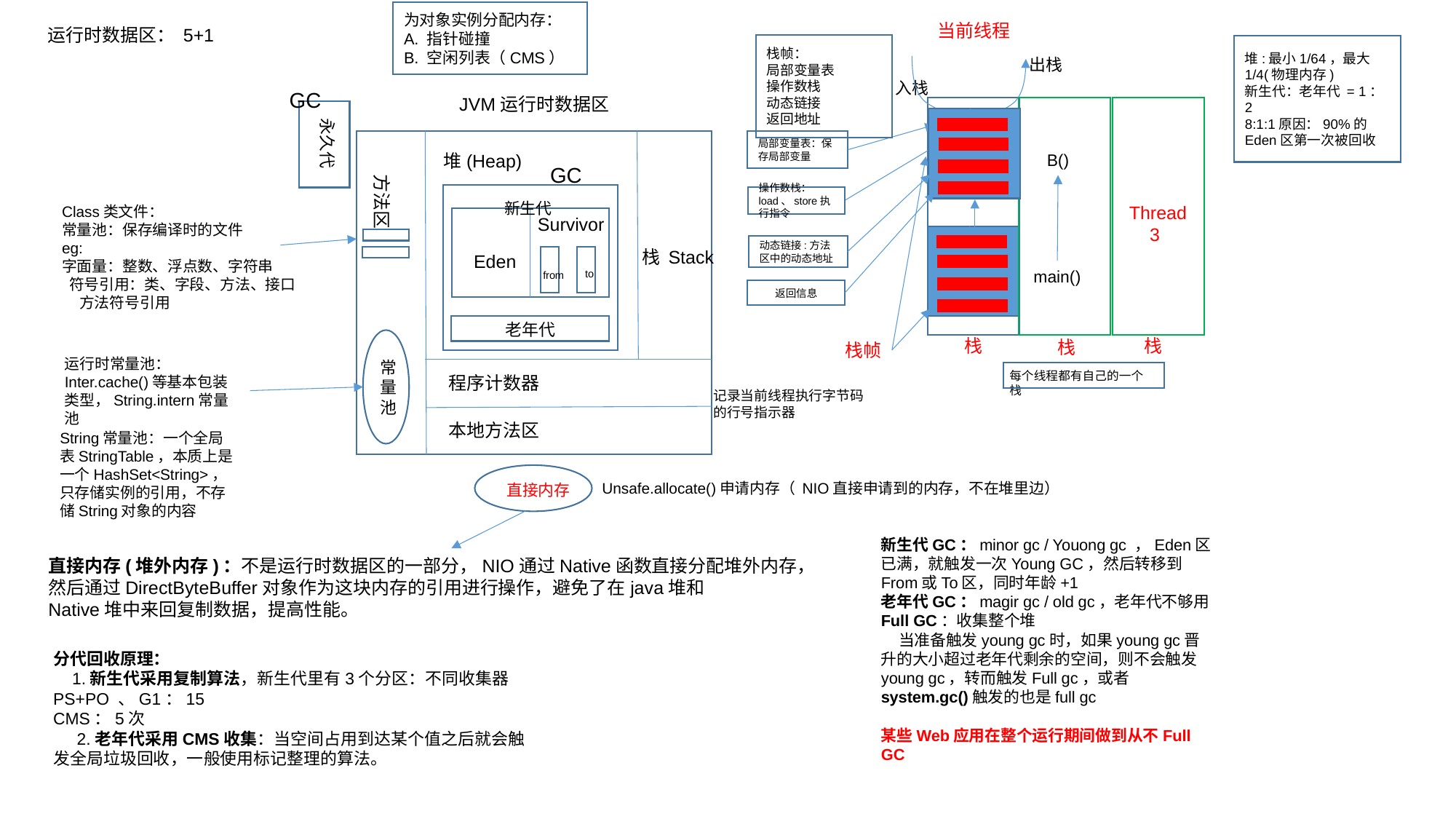

为对象实例分配内存：
A. 指针碰撞
B. 空闲列表（CMS）
当前线程
运行时数据区： 5+1
栈帧：
局部变量表
操作数栈
动态链接
返回地址
堆:最小1/64，最大1/4(物理内存)
新生代：老年代 = 1：2
8:1:1原因：90%的Eden区第一次被回收
出栈
入栈
GC
JVM运行时数据区

永久代

m
局部变量表：保
存局部变量

堆(Heap)
B()
GC

方法区

操作数栈：load、store执行指令
新生代
Thread
    3
Class类文件：
常量池：保存编译时的文件
eg:
字面量：整数、浮点数、字符串
 符号引用：类、字段、方法、接口
    方法符号引用

Survivor

动态链接:方法区中的动态地址

栈 Stack
Eden

main()
to
from

返回信息

老年代

栈
栈
常量池
栈
栈帧
运行时常量池：
Inter.cache()等基本包装类型，String.intern常量池
每个线程都有自己的一个栈

程序计数器
记录当前线程执行字节码
的行号指示器
本地方法区
String常量池：一个全局表StringTable，本质上是一个HashSet<String>，只存储实例的引用，不存储String对象的内容

Unsafe.allocate()申请内存（ NIO直接申请到的内存，不在堆里边）
直接内存
新生代GC：minor gc / Youong gc ，Eden区已满，就触发一次Young GC，然后转移到From或To区，同时年龄+1
老年代GC：magir gc / old gc，老年代不够用
Full GC：收集整个堆
    当准备触发young gc时，如果young gc晋升的大小超过老年代剩余的空间，则不会触发young gc，转而触发Full gc，或者system.gc()触发的也是full gc

某些Web应用在整个运行期间做到从不Full GC
直接内存(堆外内存)：不是运行时数据区的一部分，NIO通过Native函数直接分配堆外内存，
然后通过DirectByteBuffer对象作为这块内存的引用进行操作，避免了在java堆和
Native堆中来回复制数据，提高性能。
分代回收原理：
    1.新生代采用复制算法，新生代里有3个分区：不同收集器
PS+PO 、G1：15
CMS：5次
     2.老年代采用CMS收集：当空间占用到达某个值之后就会触
发全局垃圾回收，一般使用标记整理的算法。